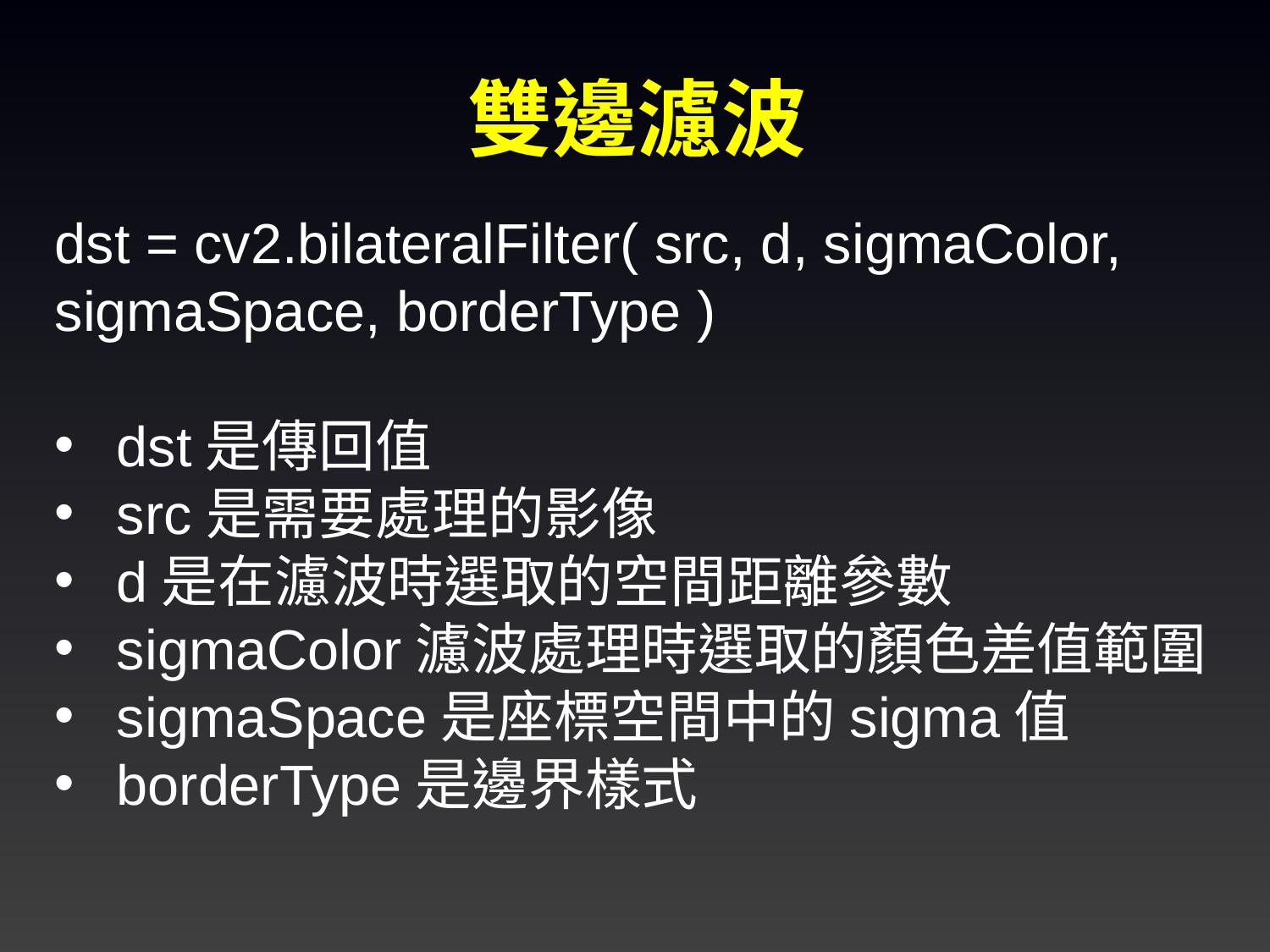

雙邊濾波
dst = cv2.bilateralFilter( src, d, sigmaColor, sigmaSpace, borderType )

dst是傳回值
src是需要處理的影像
d是在濾波時選取的空間距離參數
sigmaColor濾波處理時選取的顏色差值範圍
sigmaSpace是座標空間中的sigma值
borderType是邊界樣式